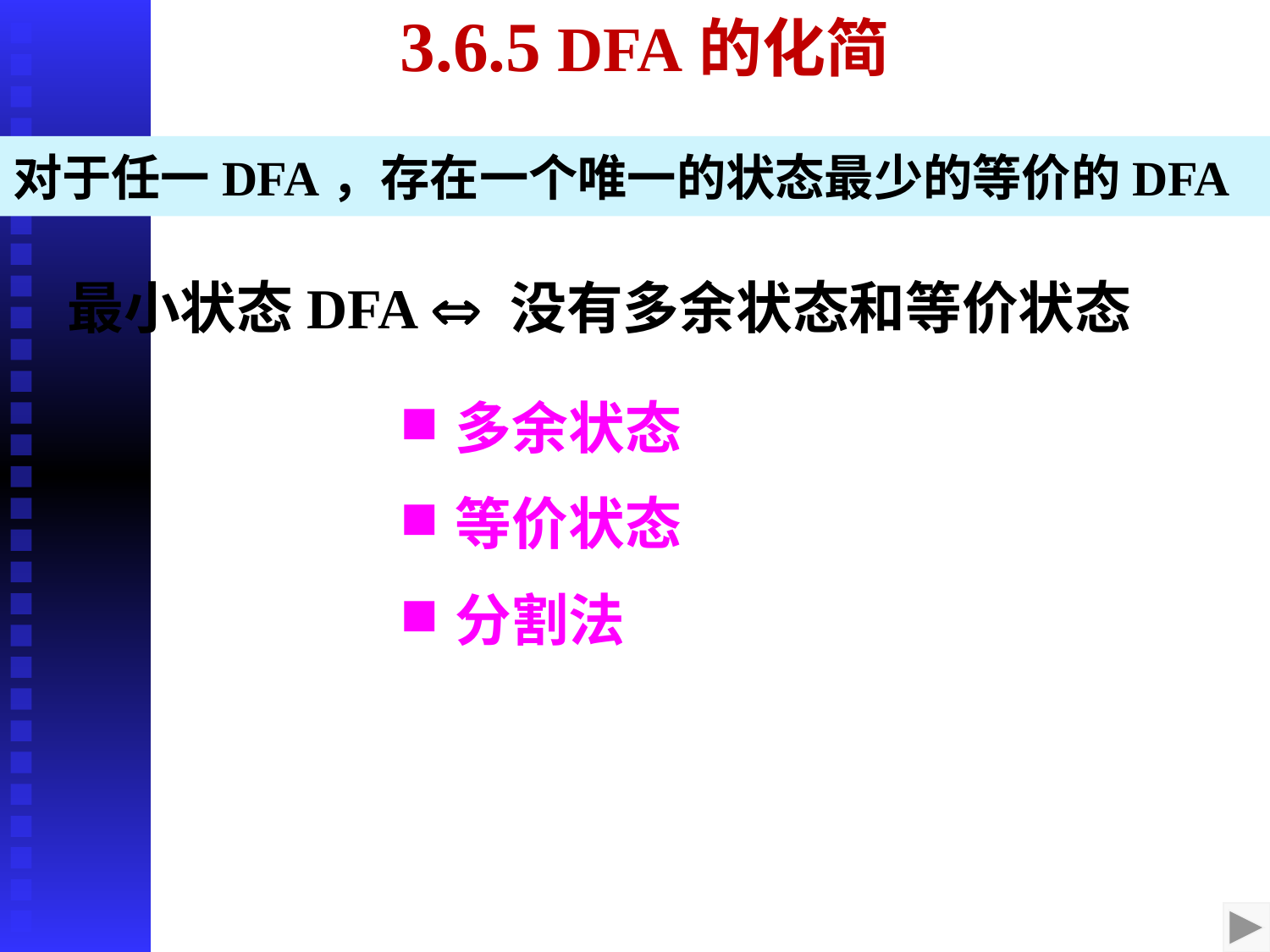

3.6.5 DFA的化简
对于任一DFA，存在一个唯一的状态最少的等价的DFA
最小状态DFA ⇔ 没有多余状态和等价状态
多余状态
等价状态
分割法
2020/10/7